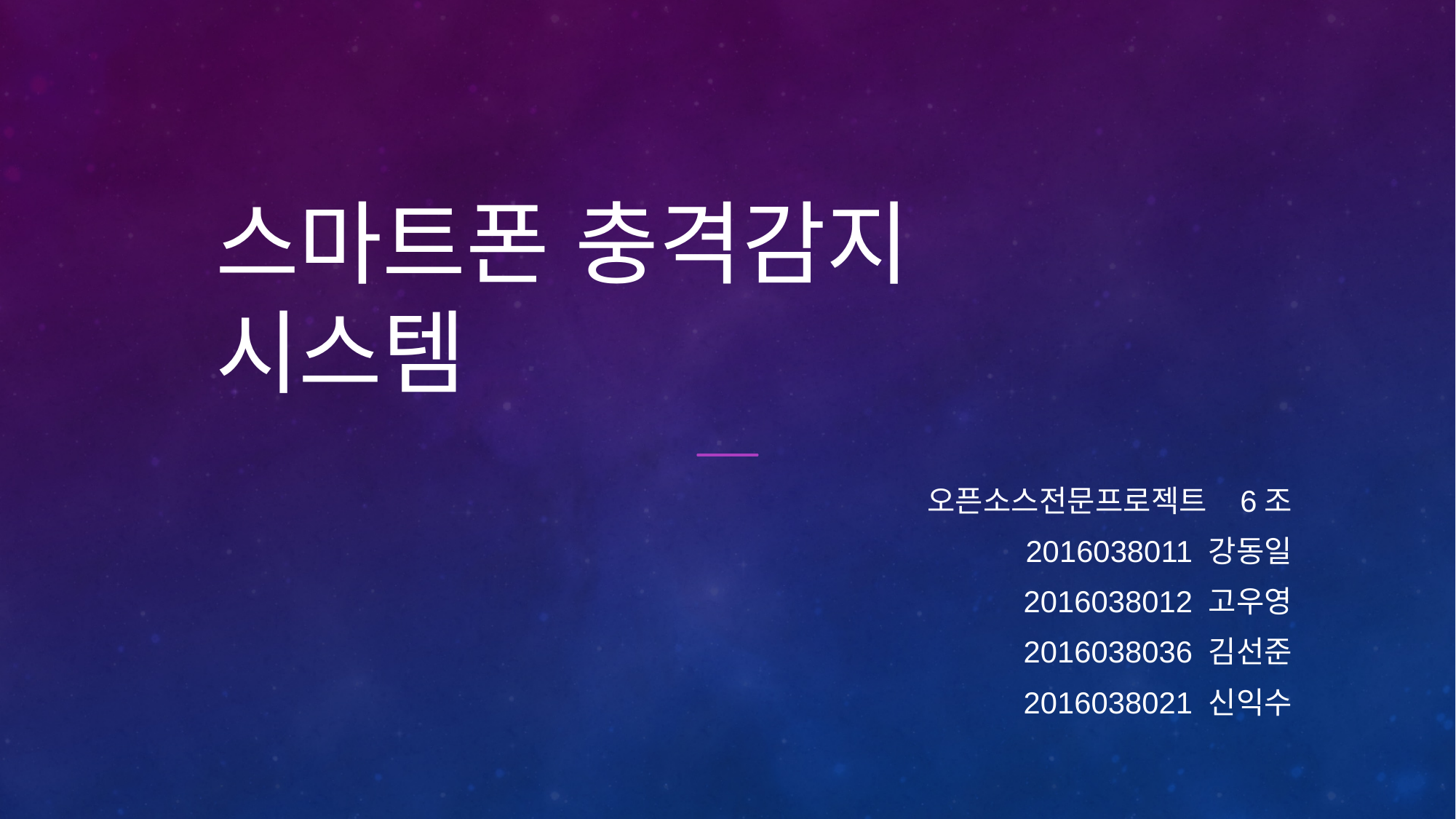

# 스마트폰 충격감지 시스템
오픈소스전문프로젝트   6조
2016038011 강동일
2016038012 고우영
2016038036 김선준
2016038021 신익수